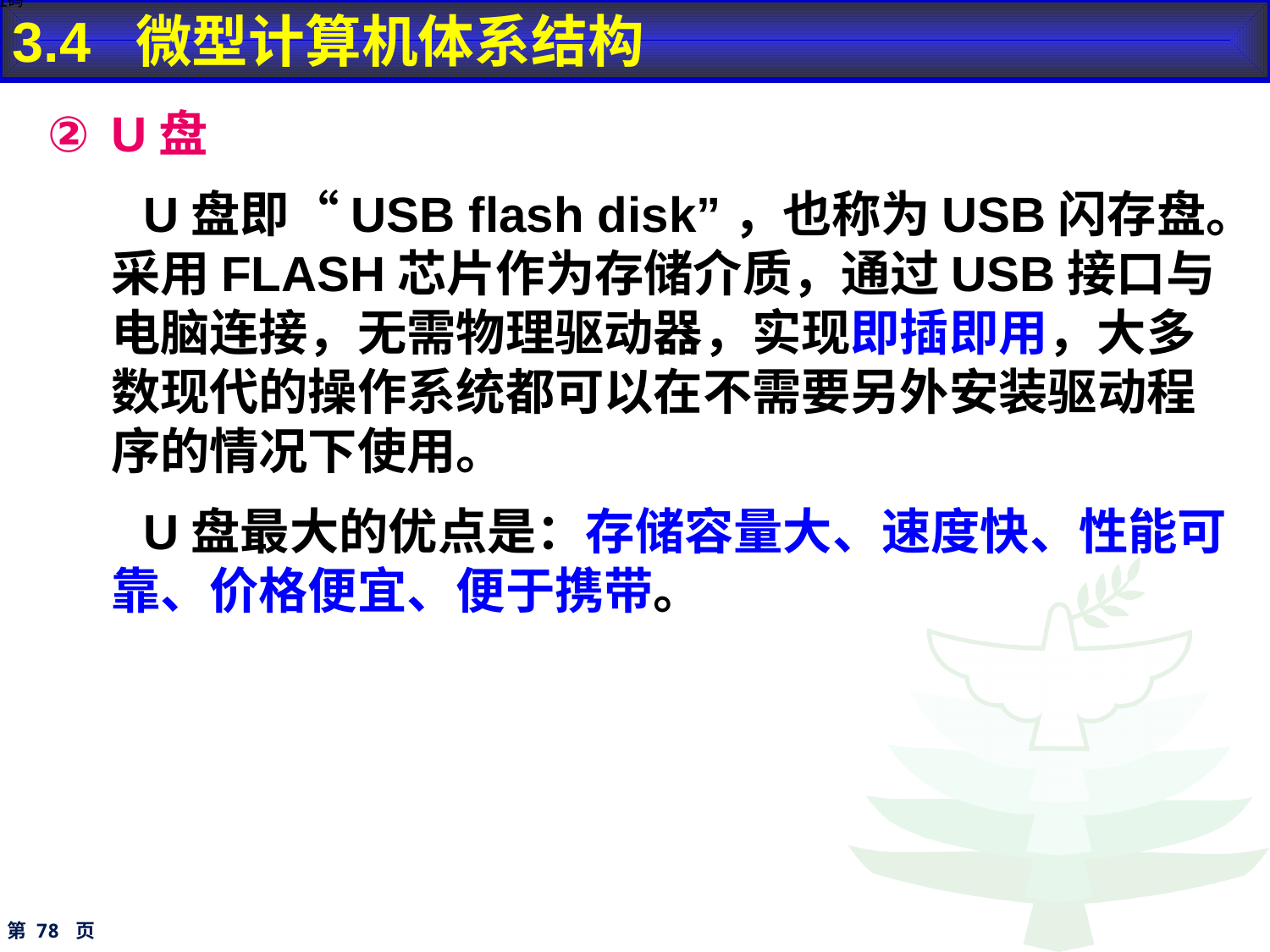

3.4  微型计算机体系结构

地址码
U盘
       U盘即“USB flash disk”，也称为USB闪存盘。采用FLASH芯片作为存储介质，通过USB接口与电脑连接，无需物理驱动器，实现即插即用，大多数现代的操作系统都可以在不需要另外安装驱动程序的情况下使用。
       U盘最大的优点是：存储容量大、速度快、性能可靠、价格便宜、便于携带。